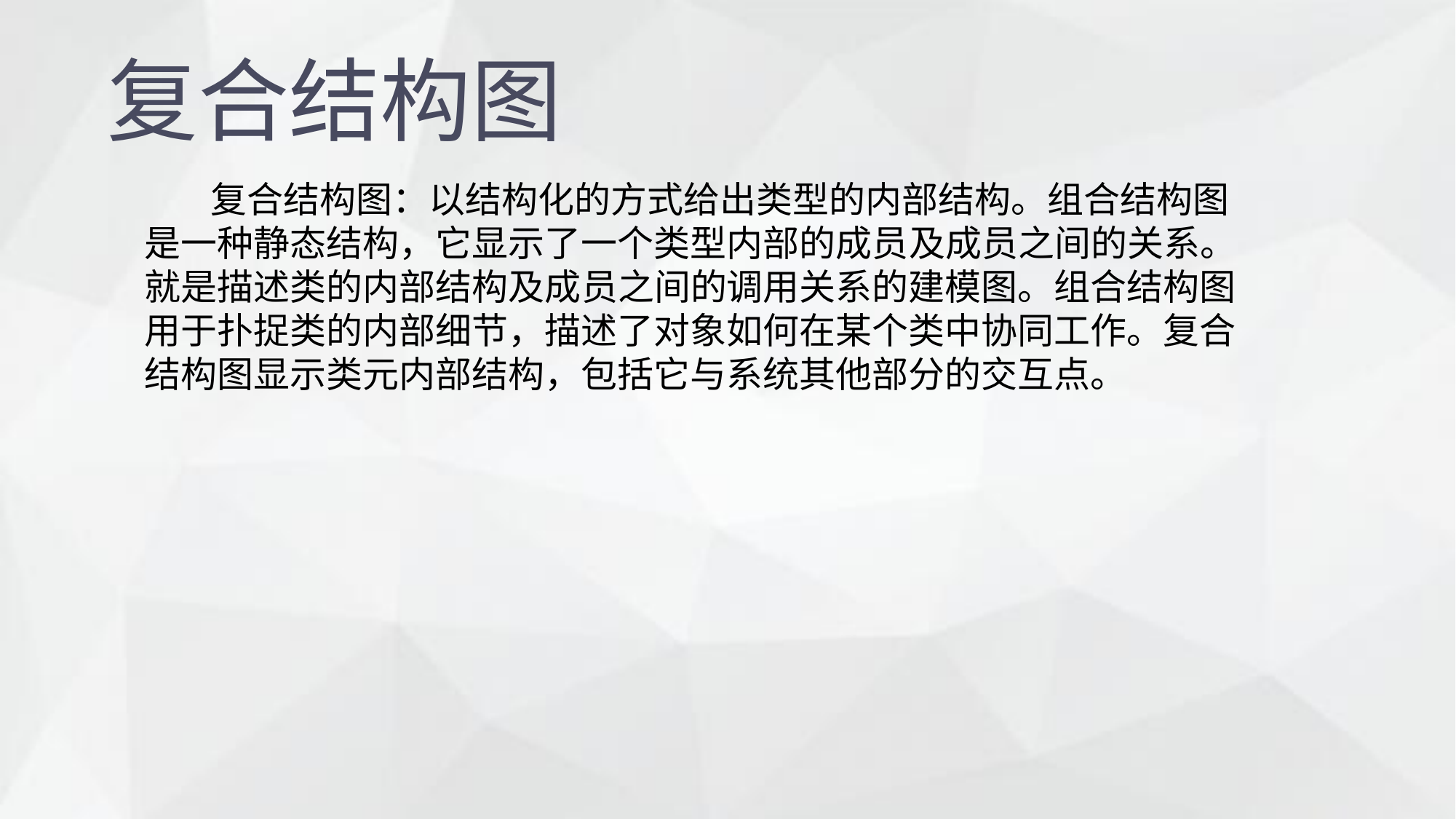

复合结构图
       复合结构图：以结构化的方式给出类型的内部结构。组合结构图是一种静态结构，它显示了一个类型内部的成员及成员之间的关系。
就是描述类的内部结构及成员之间的调用关系的建模图。组合结构图用于扑捉类的内部细节，描述了对象如何在某个类中协同工作。复合结构图显示类元内部结构，包括它与系统其他部分的交互点。